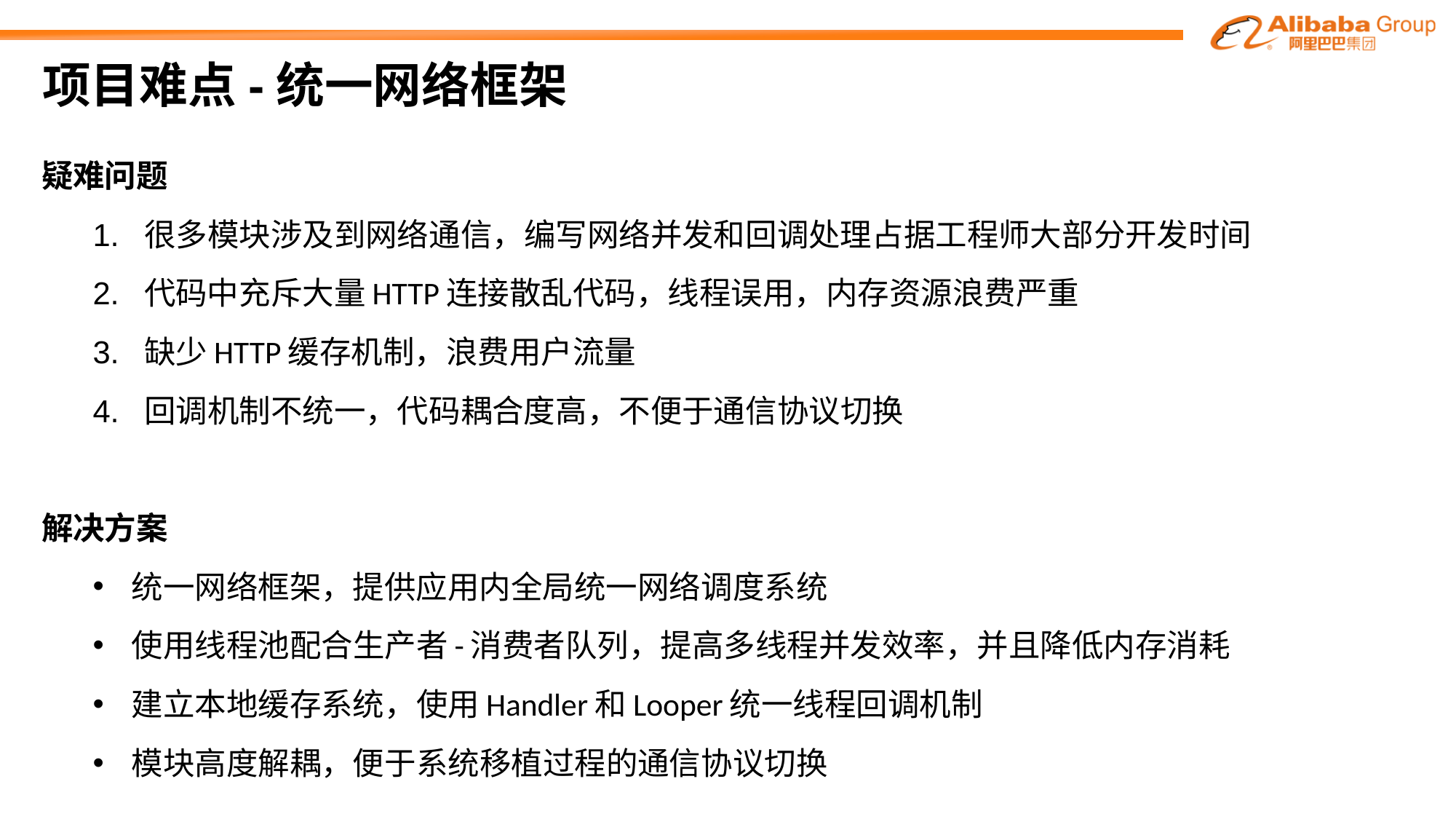

# 项目难点-统一网络框架
疑难问题
很多模块涉及到网络通信，编写网络并发和回调处理占据工程师大部分开发时间
代码中充斥大量HTTP连接散乱代码，线程误用，内存资源浪费严重
缺少HTTP缓存机制，浪费用户流量
回调机制不统一，代码耦合度高，不便于通信协议切换

解决方案
统一网络框架，提供应用内全局统一网络调度系统
使用线程池配合生产者-消费者队列，提高多线程并发效率，并且降低内存消耗
建立本地缓存系统，使用Handler和Looper统一线程回调机制
模块高度解耦，便于系统移植过程的通信协议切换